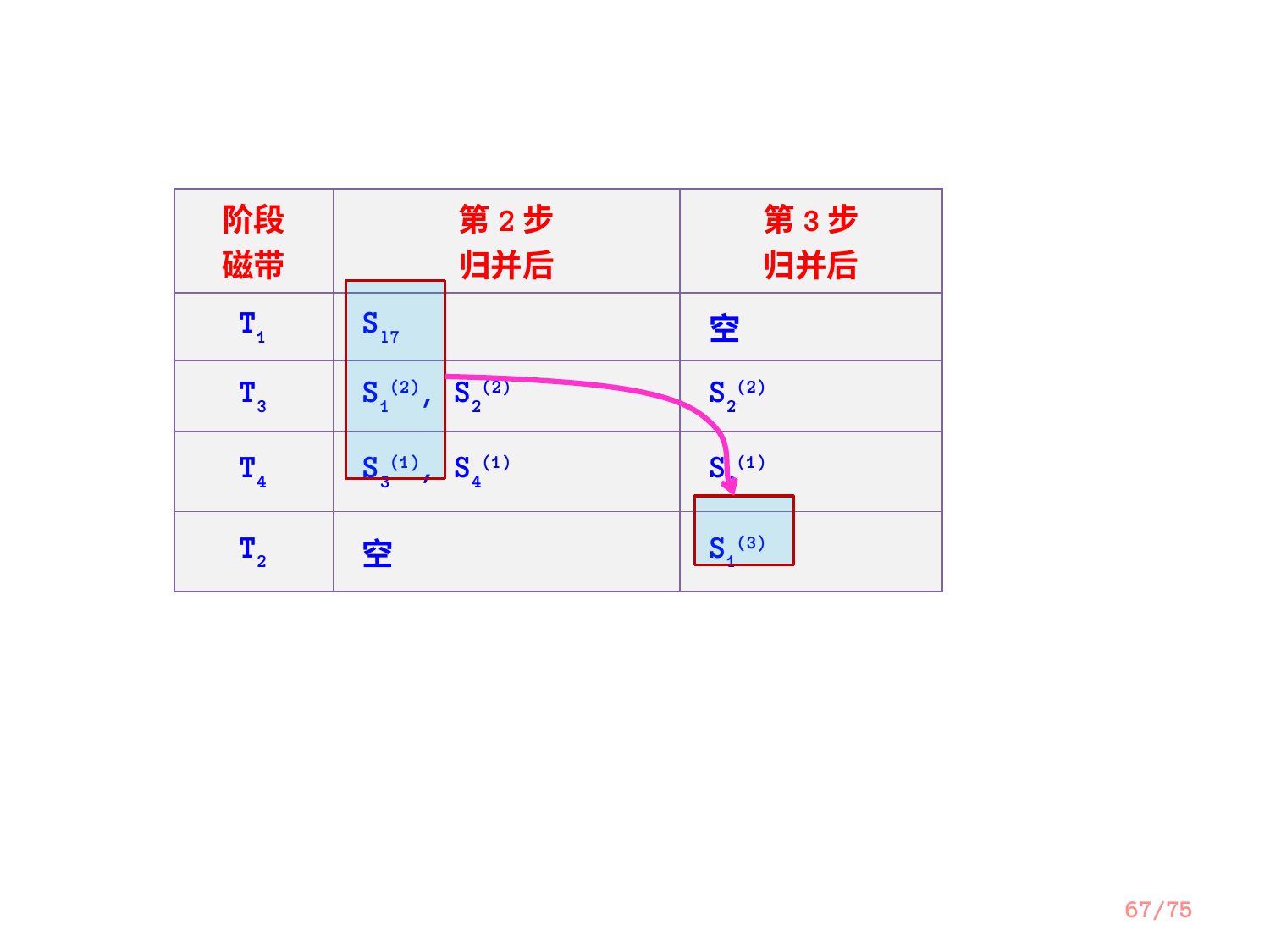

| 阶段 磁带 | 第2步 归并后 | 第3步 归并后 |
| --- | --- | --- |
| T1 | Sl7 | 空 |
| T3 | S1(2), S2(2) | S2(2) |
| T4 | S3(1), S4(1) | S4(1) |
| T2 | 空 | S1(3) |

67/75